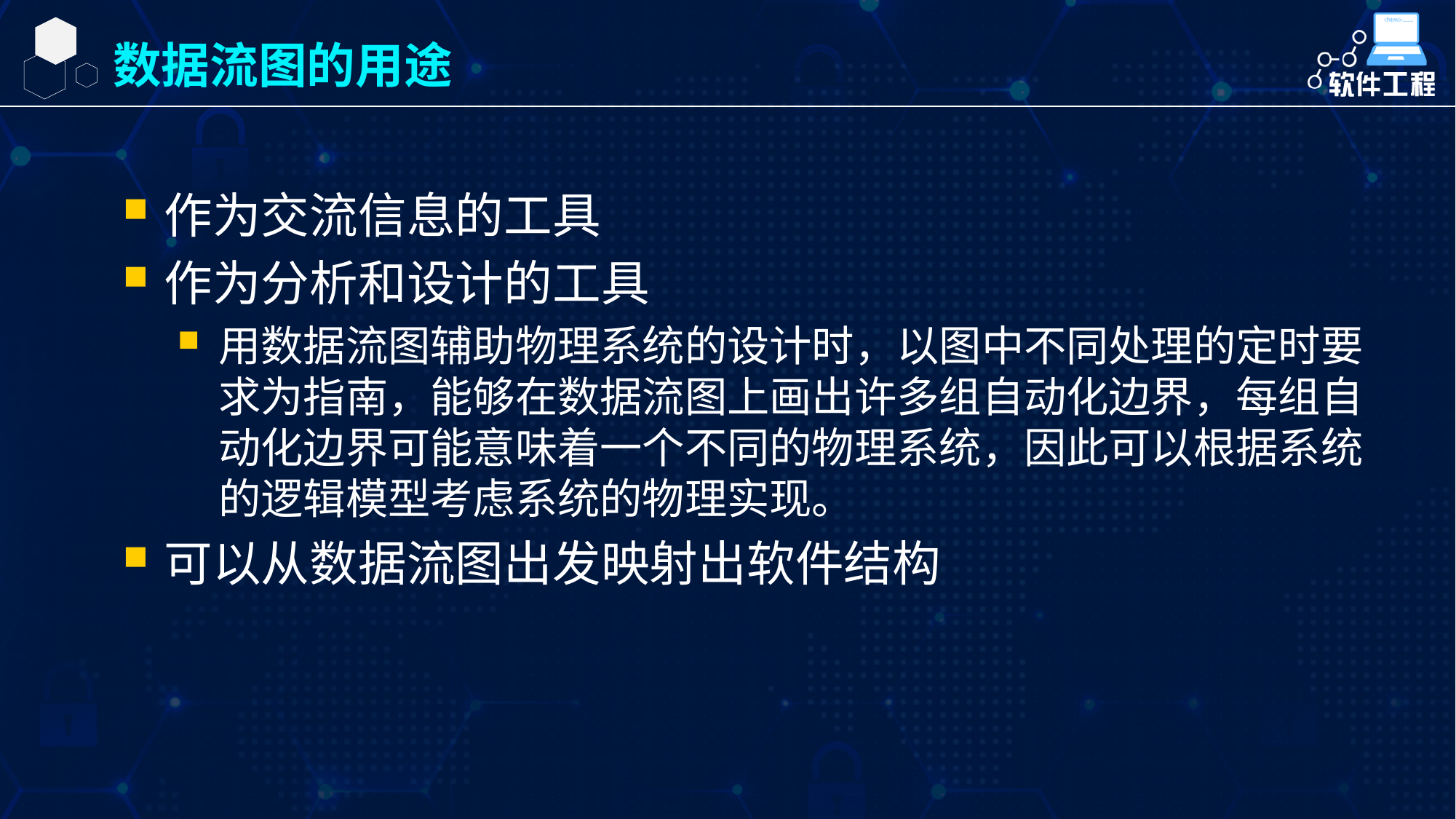

数据流图的用途

作为交流信息的工具
作为分析和设计的工具
用数据流图辅助物理系统的设计时，以图中不同处理的定时要求为指南，能够在数据流图上画出许多组自动化边界，每组自动化边界可能意味着一个不同的物理系统，因此可以根据系统的逻辑模型考虑系统的物理实现。
可以从数据流图出发映射出软件结构